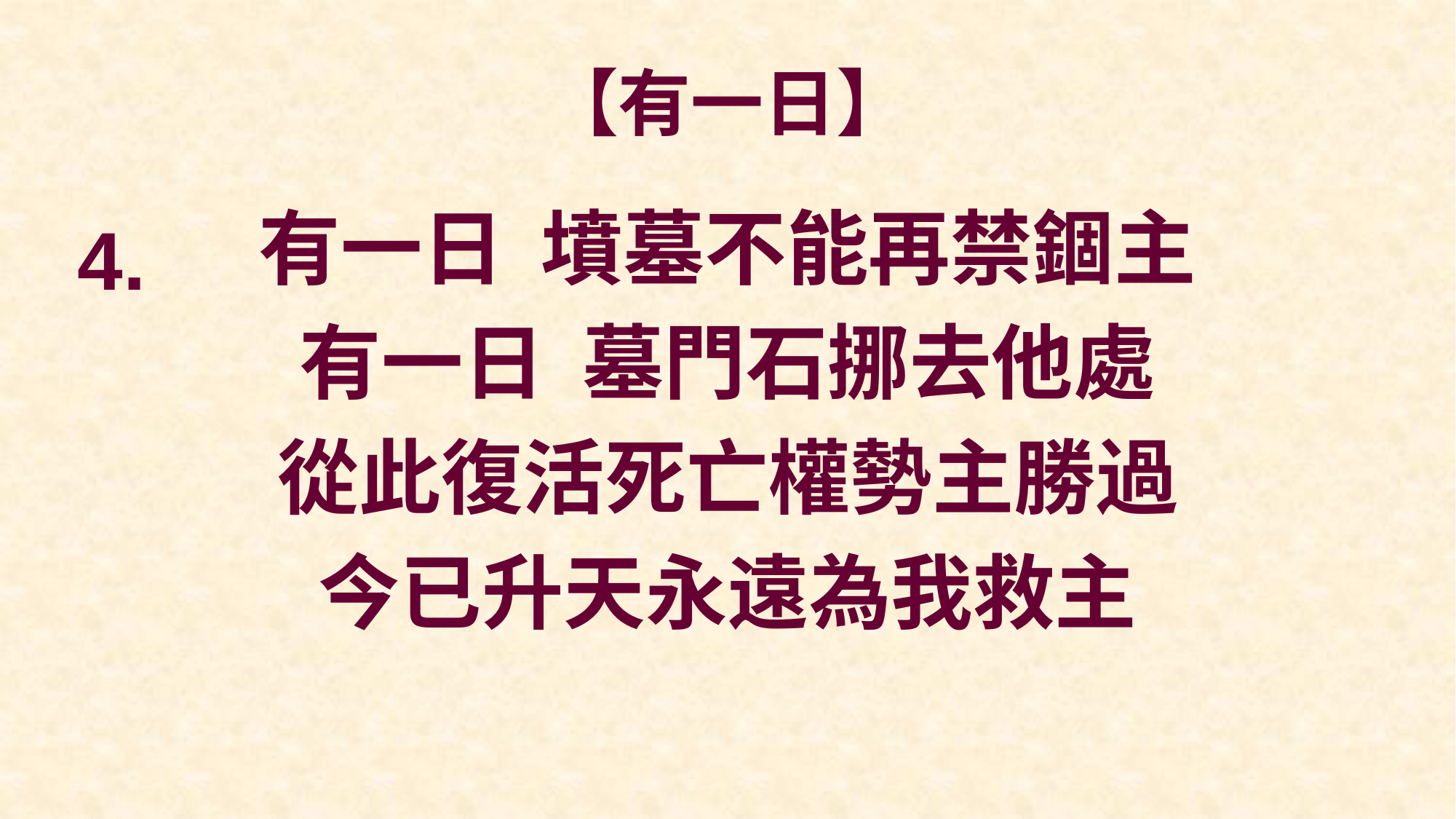

# 【有一日】
有一日  墳墓不能再禁錮主
有一日  墓門石挪去他處
從此復活死亡權勢主勝過
今已升天永遠為我救主
4.